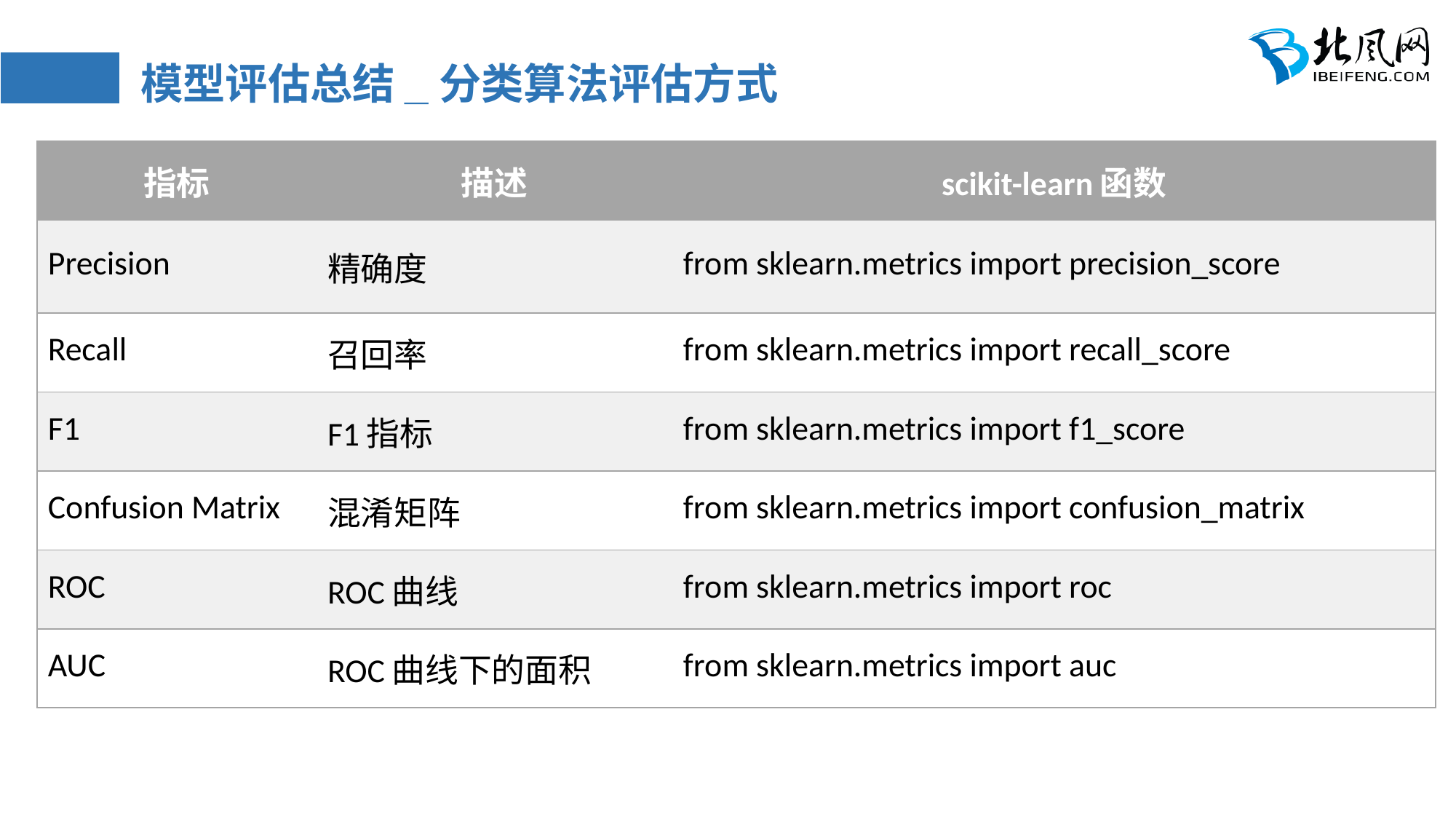

# 模型评估总结_分类算法评估方式
| 指标 | 描述 | scikit-learn函数 |
| --- | --- | --- |
| Precision | 精确度 | from sklearn.metrics import precision\_score |
| Recall | 召回率 | from sklearn.metrics import recall\_score |
| F1 | F1指标 | from sklearn.metrics import f1\_score |
| Confusion Matrix | 混淆矩阵 | from sklearn.metrics import confusion\_matrix |
| ROC | ROC曲线 | from sklearn.metrics import roc |
| AUC | ROC曲线下的面积 | from sklearn.metrics import auc |